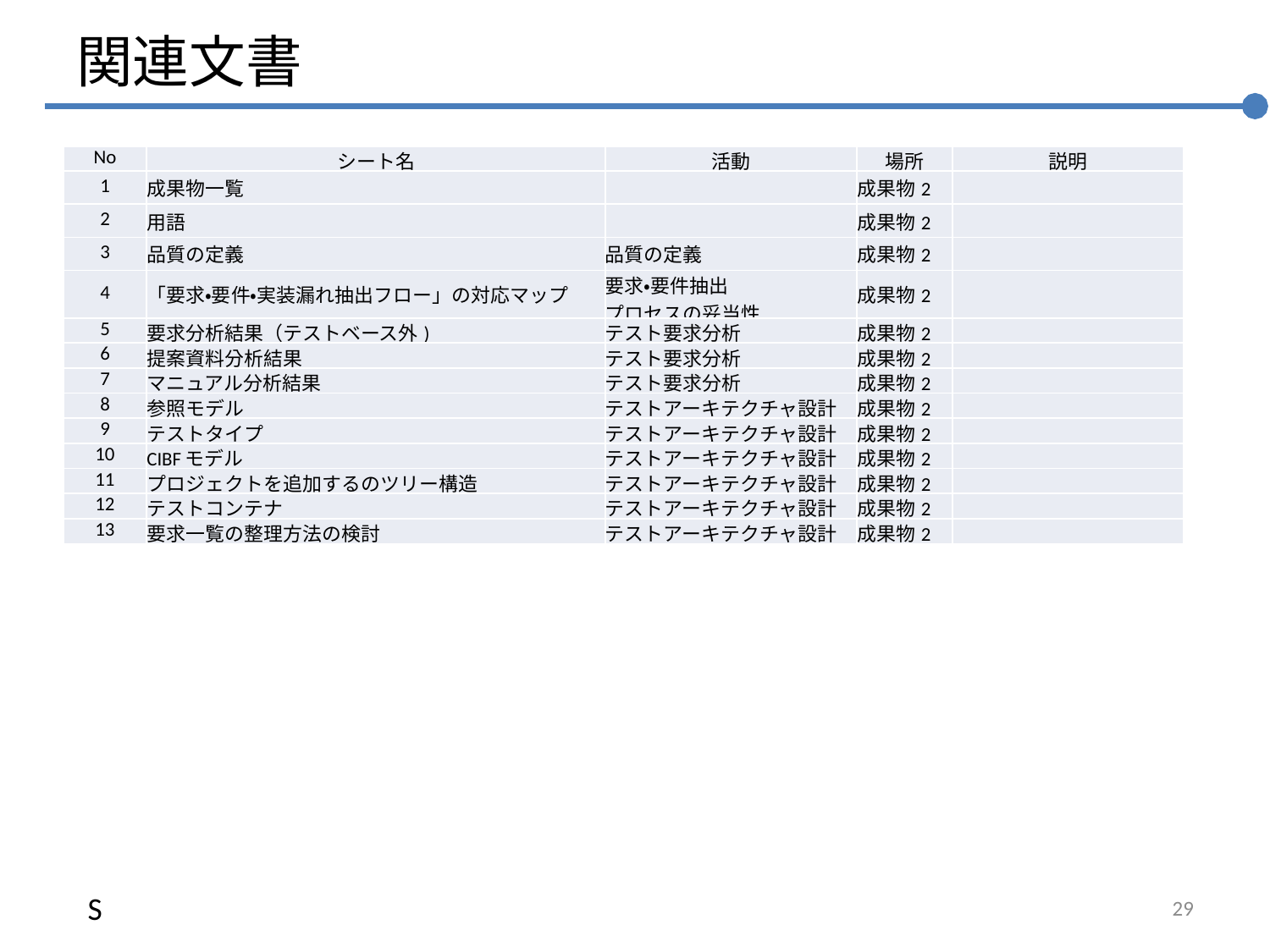

# 関連文書
| No | シート名 | 活動 | 場所 | 説明 |
| --- | --- | --- | --- | --- |
| 1 | 成果物一覧 |  | 成果物2 |  |
| 2 | 用語 |  | 成果物2 |  |
| 3 | 品質の定義 | 品質の定義 | 成果物2 |  |
| 4 | 「要求・要件・実装漏れ抽出フロー」の対応マップ | 要求・要件抽出 プロセスの妥当性 | 成果物2 |  |
| 5 | 要求分析結果（テストベース外) | テスト要求分析 | 成果物2 |  |
| 6 | 提案資料分析結果 | テスト要求分析 | 成果物2 |  |
| 7 | マニュアル分析結果 | テスト要求分析 | 成果物2 |  |
| 8 | 参照モデル | テストアーキテクチャ設計 | 成果物2 |  |
| 9 | テストタイプ | テストアーキテクチャ設計 | 成果物2 |  |
| 10 | CIBFモデル | テストアーキテクチャ設計 | 成果物2 |  |
| 11 | プロジェクトを追加するのツリー構造 | テストアーキテクチャ設計 | 成果物2 |  |
| 12 | テストコンテナ | テストアーキテクチャ設計 | 成果物2 |  |
| 13 | 要求一覧の整理方法の検討 | テストアーキテクチャ設計 | 成果物2 |  |
S
29